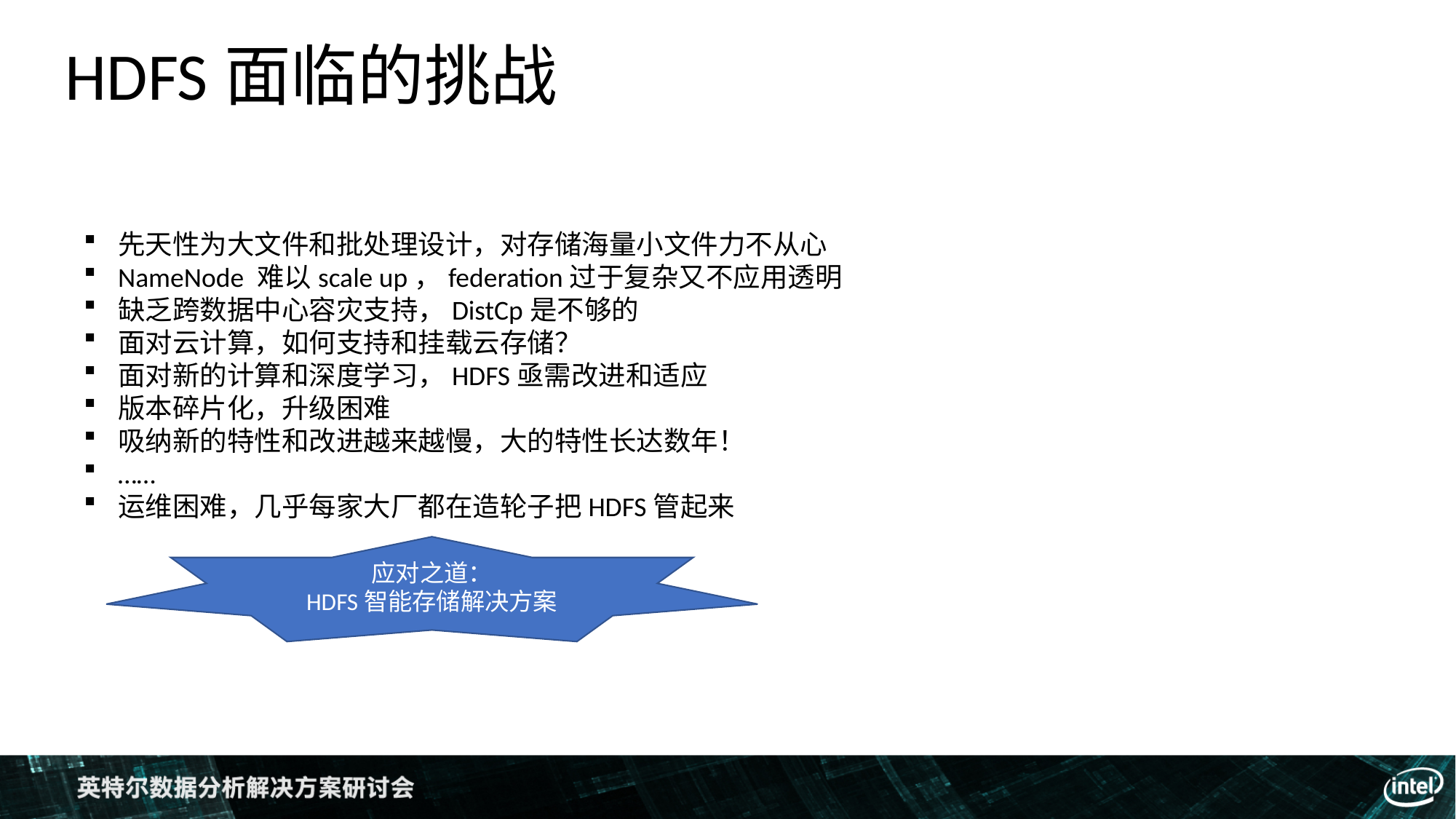

HDFS面临的挑战
先天性为大文件和批处理设计，对存储海量小文件力不从心
NameNode 难以scale up，federation过于复杂又不应用透明
缺乏跨数据中心容灾支持，DistCp是不够的
面对云计算，如何支持和挂载云存储？
面对新的计算和深度学习，HDFS亟需改进和适应
版本碎片化，升级困难
吸纳新的特性和改进越来越慢，大的特性长达数年！
……
运维困难，几乎每家大厂都在造轮子把HDFS管起来

应对之道：
HDFS智能存储解决方案